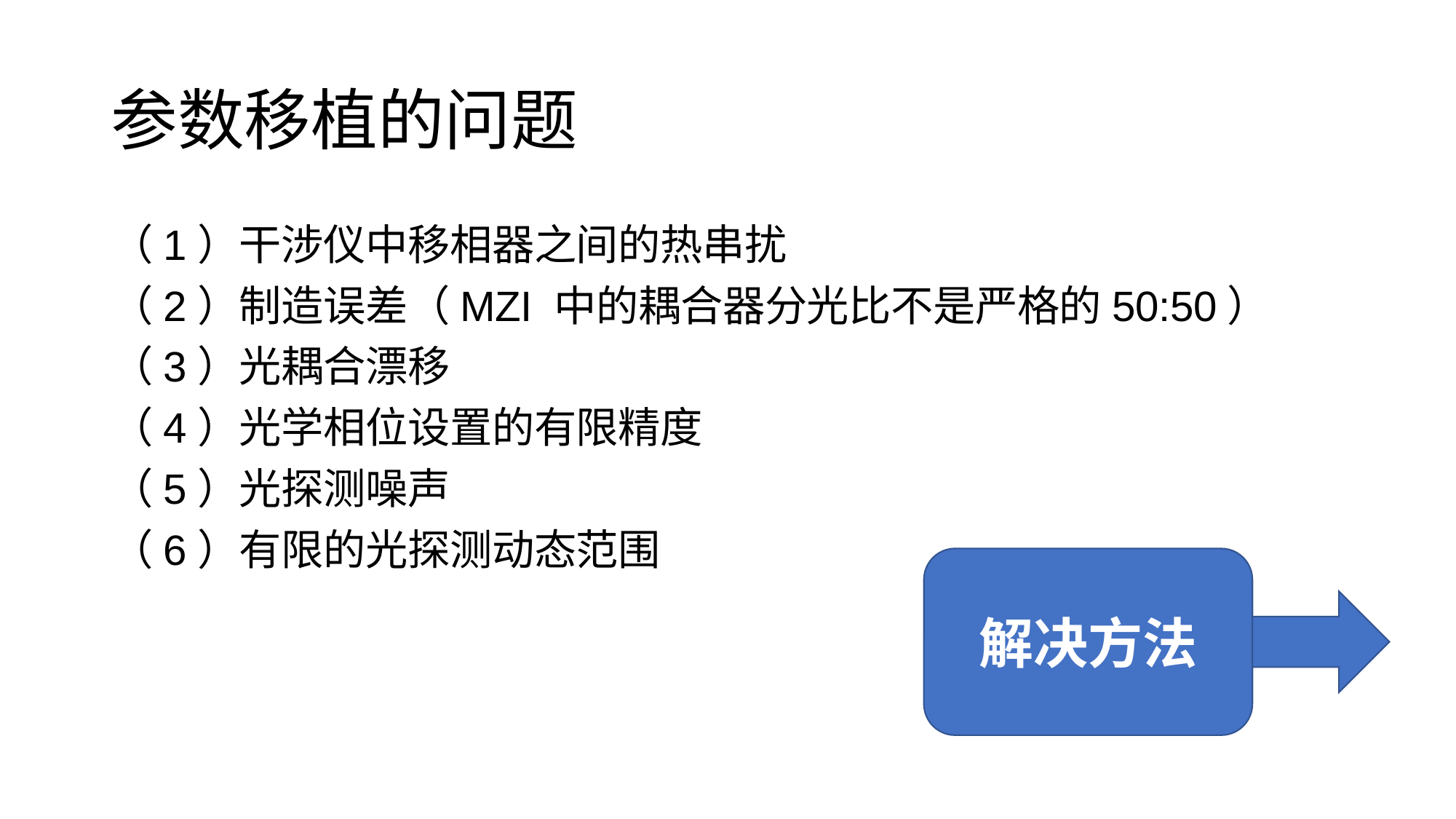

# 参数移植的问题
（1）干涉仪中移相器之间的热串扰
（2）制造误差（MZI 中的耦合器分光比不是严格的50:50）
（3）光耦合漂移
（4）光学相位设置的有限精度
（5）光探测噪声
（6）有限的光探测动态范围
解决方法